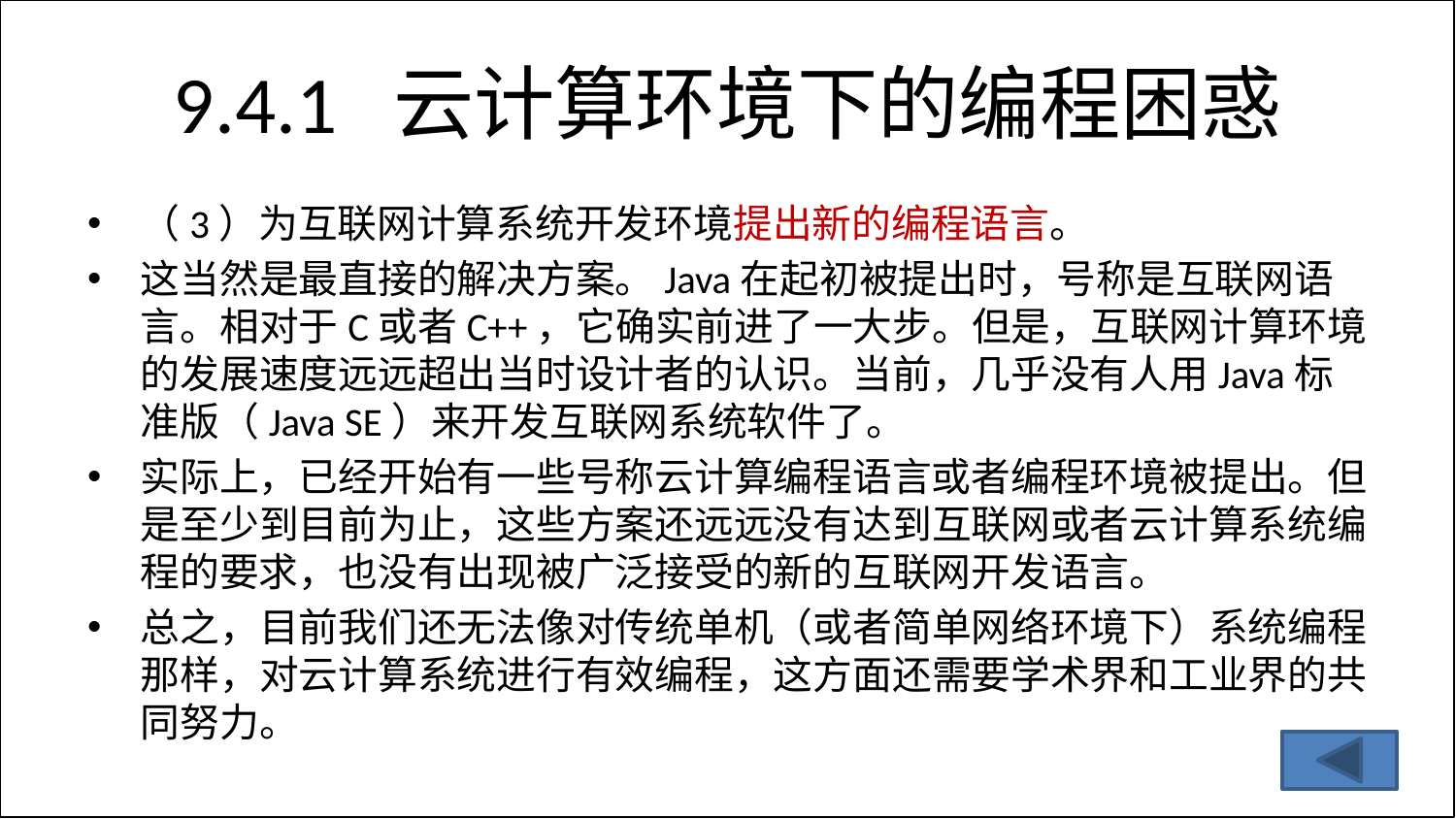

# 9.4.1  云计算环境下的编程困惑
（3）为互联网计算系统开发环境提出新的编程语言。
这当然是最直接的解决方案。Java在起初被提出时，号称是互联网语言。相对于C或者C++，它确实前进了一大步。但是，互联网计算环境的发展速度远远超出当时设计者的认识。当前，几乎没有人用Java标准版（Java SE）来开发互联网系统软件了。
实际上，已经开始有一些号称云计算编程语言或者编程环境被提出。但是至少到目前为止，这些方案还远远没有达到互联网或者云计算系统编程的要求，也没有出现被广泛接受的新的互联网开发语言。
总之，目前我们还无法像对传统单机（或者简单网络环境下）系统编程那样，对云计算系统进行有效编程，这方面还需要学术界和工业界的共同努力。